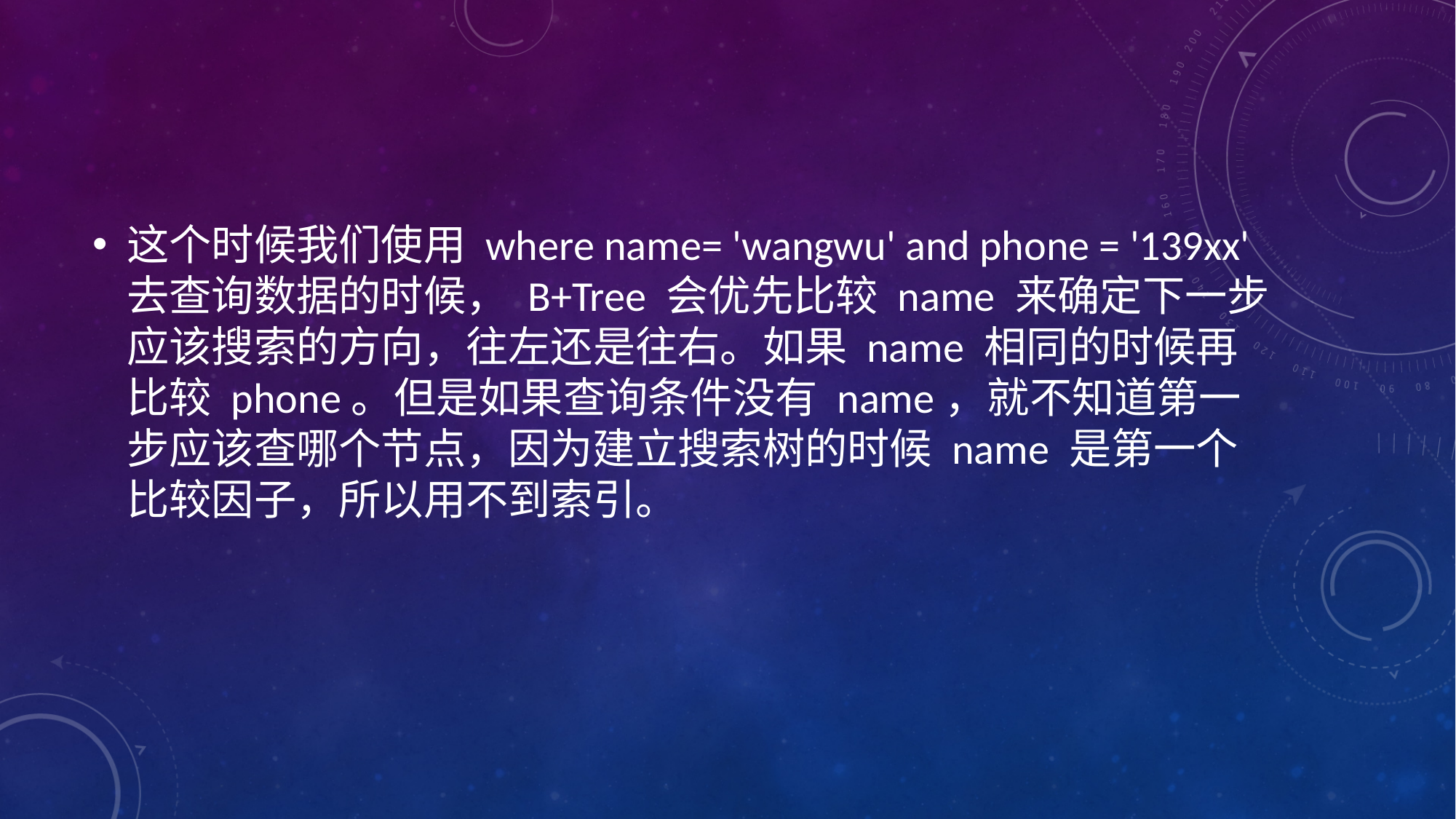

这个时候我们使用 where name= 'wangwu' and phone = '139xx' 去查询数据的时候， B+Tree 会优先比较 name 来确定下一步应该搜索的方向，往左还是往右。如果 name 相同的时候再比较 phone。但是如果查询条件没有 name，就不知道第一步应该查哪个节点，因为建立搜索树的时候 name 是第一个比较因子，所以用不到索引。